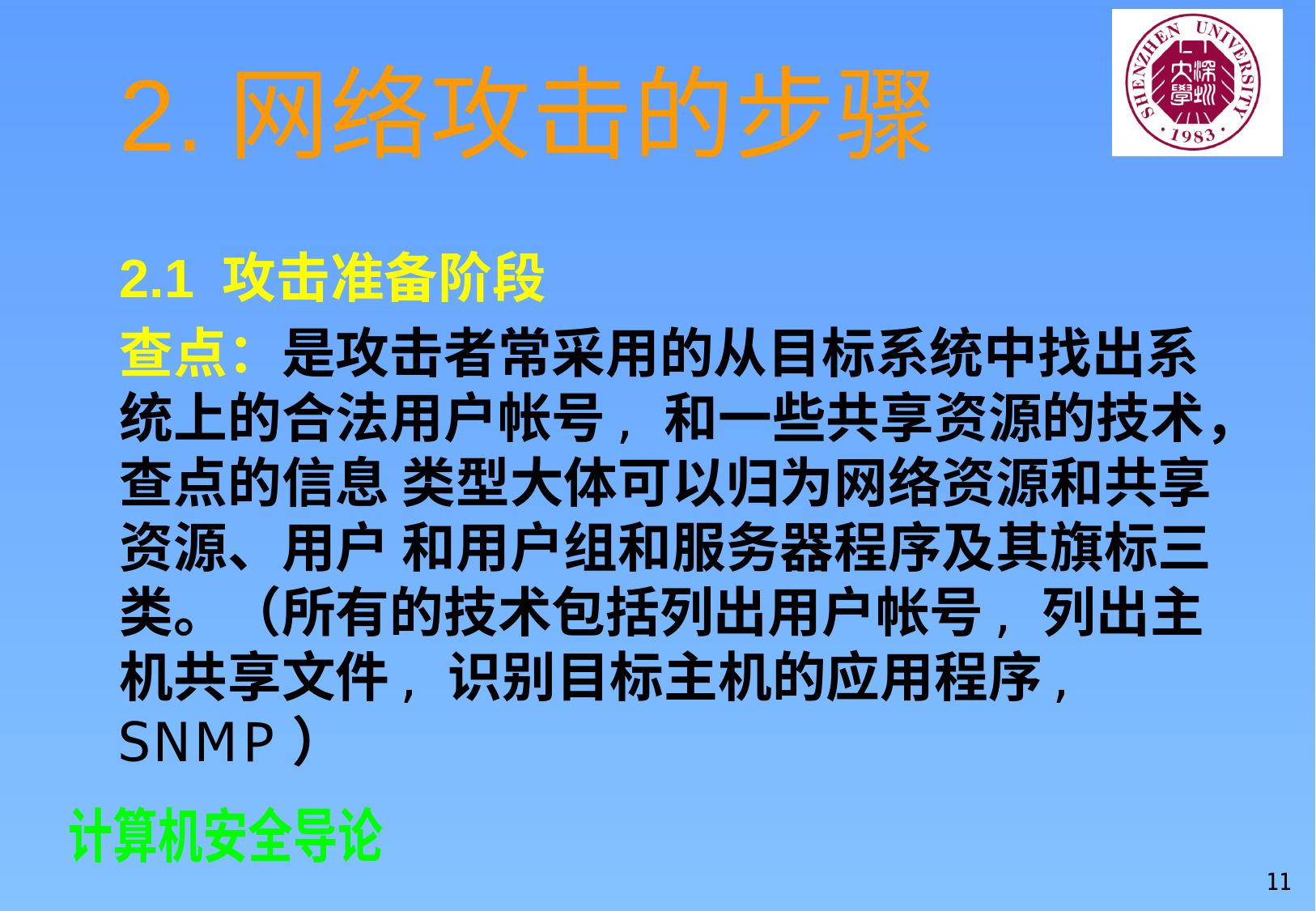

# 2.网络攻击的步骤
2.1 攻击准备阶段
查点：是攻击者常采用的从目标系统中找出系统上的合法用户帐号, 和一些共享资源的技术，查点的信息 类型大体可以归为网络资源和共享资源、用户 和用户组和服务器程序及其旗标三类。（所有的技术包括列出用户帐号, 列出主机共享文件, 识别目标主机的应用程序, SNMP）

11